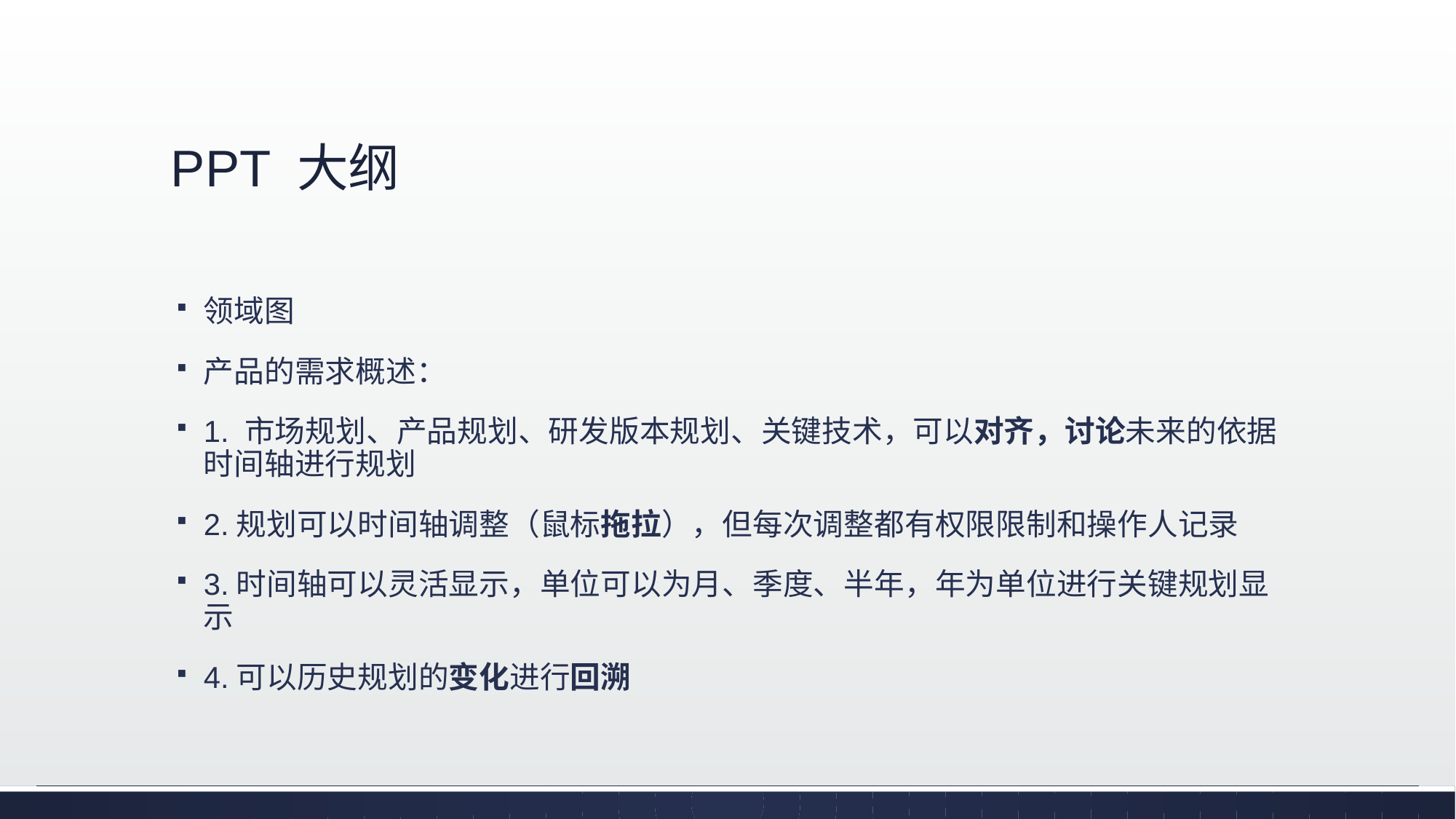

# PPT 大纲

领域图
产品的需求概述：
1. 市场规划、产品规划、研发版本规划、关键技术，可以对齐，讨论未来的依据时间轴进行规划
2.规划可以时间轴调整（鼠标拖拉），但每次调整都有权限限制和操作人记录
3.时间轴可以灵活显示，单位可以为月、季度、半年，年为单位进行关键规划显示
4.可以历史规划的变化进行回溯